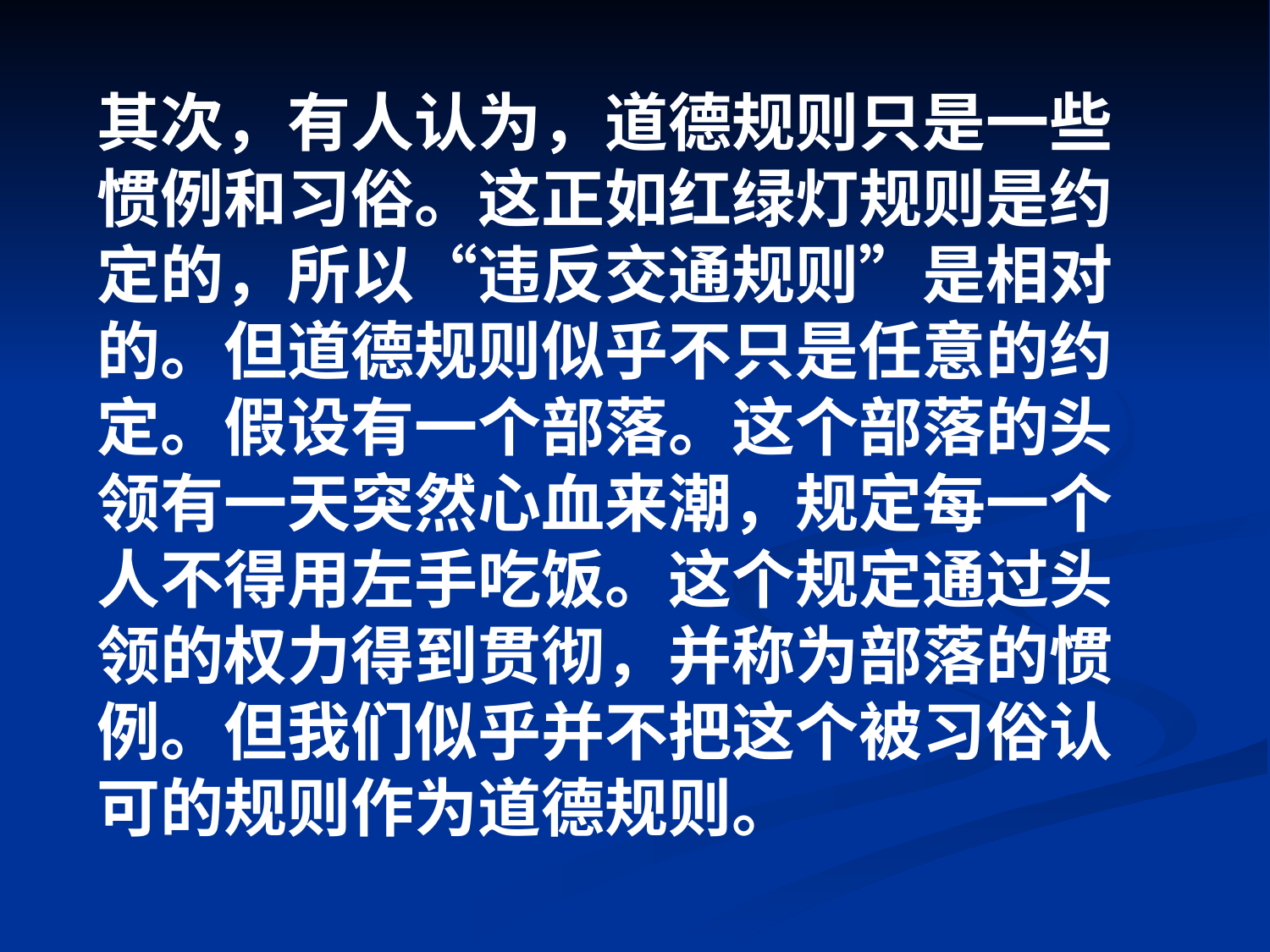

其次，有人认为，道德规则只是一些惯例和习俗。这正如红绿灯规则是约定的，所以“违反交通规则”是相对的。但道德规则似乎不只是任意的约定。假设有一个部落。这个部落的头领有一天突然心血来潮，规定每一个人不得用左手吃饭。这个规定通过头领的权力得到贯彻，并称为部落的惯例。但我们似乎并不把这个被习俗认可的规则作为道德规则。